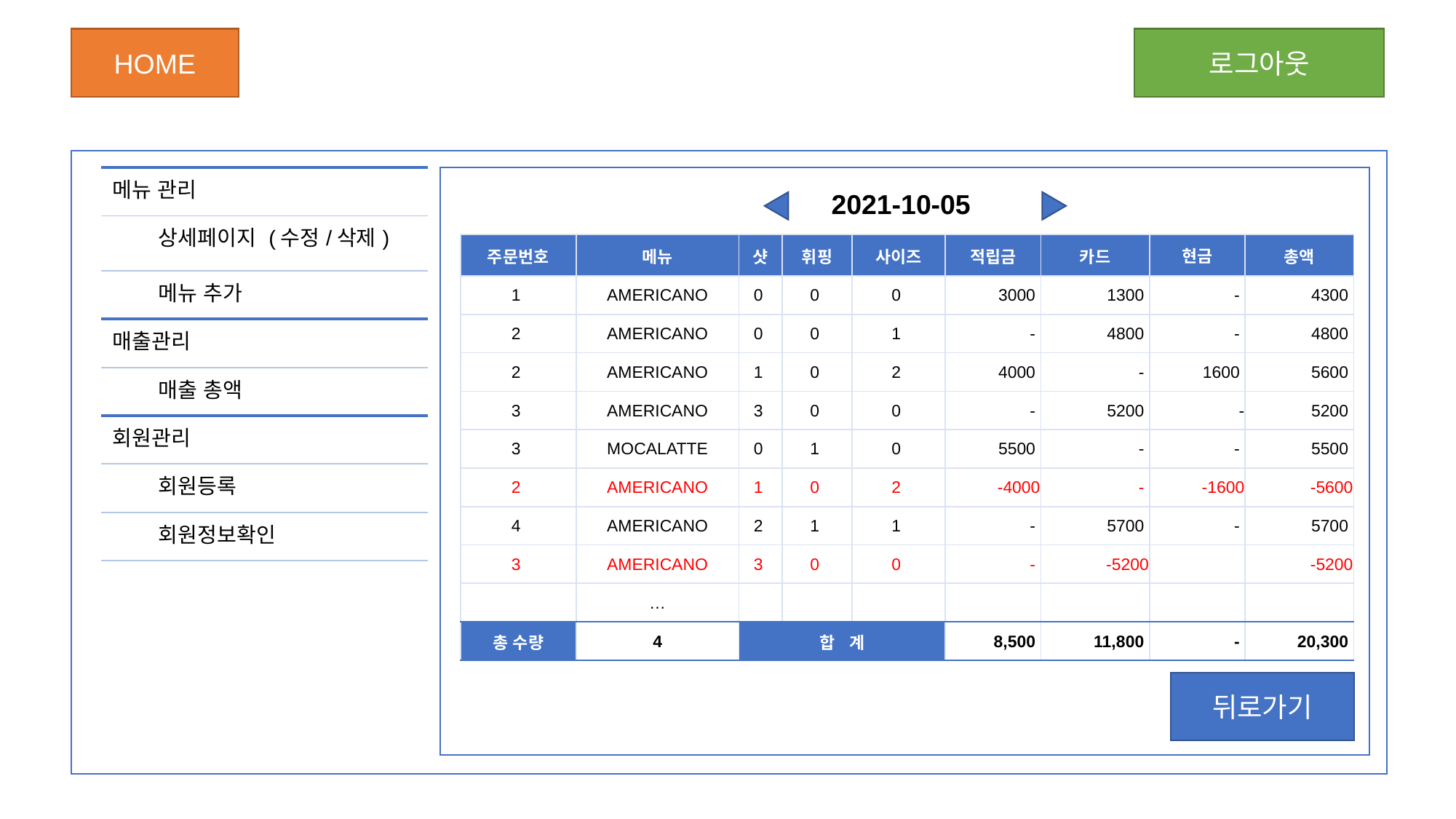

HOME
로그아웃

| 메뉴 관리 |  |
| --- | --- |
|  | 상세페이지 (수정/삭제) |
|  | 메뉴 추가 |
| 매출관리 |  |
|  | 매출 총액 |
| 회원관리 |  |
|  | 회원등록 |
|  | 회원정보확인 |

2021-10-05

| 주문번호 | 메뉴 | 샷 | 휘핑 | 사이즈 | 적립금 | 카드 | 현금 | 총액 |
| --- | --- | --- | --- | --- | --- | --- | --- | --- |
| 1 | AMERICANO | 0 | 0 | 0 | 3000 | 1300 | - | 4300 |
| 2 | AMERICANO | 0 | 0 | 1 | - | 4800 | - | 4800 |
| 2 | AMERICANO | 1 | 0 | 2 | 4000 | - | 1600 | 5600 |
| 3 | AMERICANO | 3 | 0 | 0 | - | 5200 | - | 5200 |
| 3 | MOCALATTE | 0 | 1 | 0 | 5500 | - | - | 5500 |
| 2 | AMERICANO | 1 | 0 | 2 | -4000 | - | -1600 | -5600 |
| 4 | AMERICANO | 2 | 1 | 1 | - | 5700 | - | 5700 |
| 3 | AMERICANO | 3 | 0 | 0 | - | -5200 |  | -5200 |
|  | … |  |  |  |  |  |  |  |
| 총 수량 | 4 | 합 계 |  |  | 8,500 | 11,800 | - | 20,300 |
뒤로가기